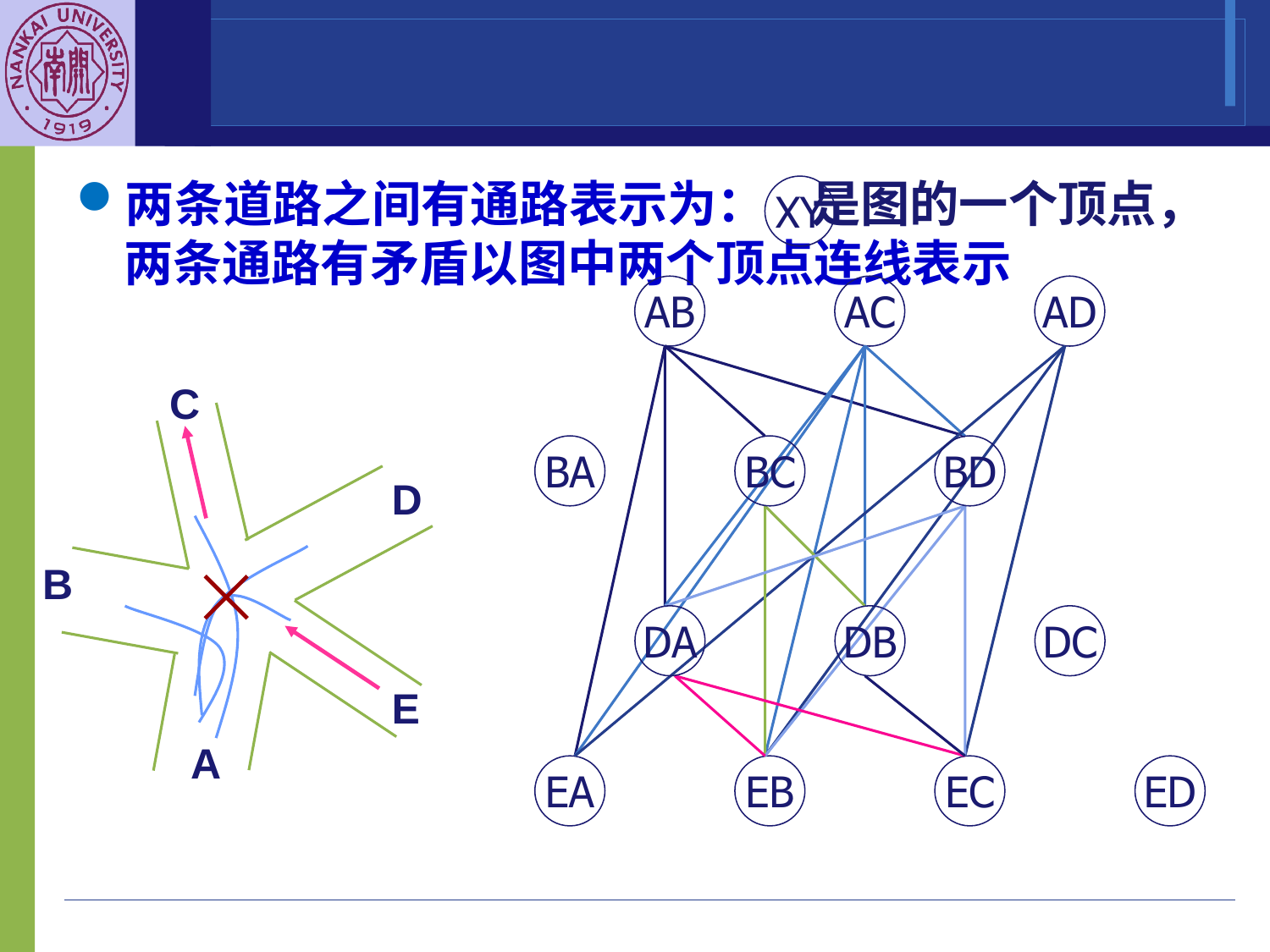

#
两条道路之间有通路表示为：    是图的一个顶点，两条通路有矛盾以图中两个顶点连线表示

XY
AB
AC
AD

C

BA
BC
BD

D

B

DA
DB
DC

E

A
EA
EB
EC
ED
19